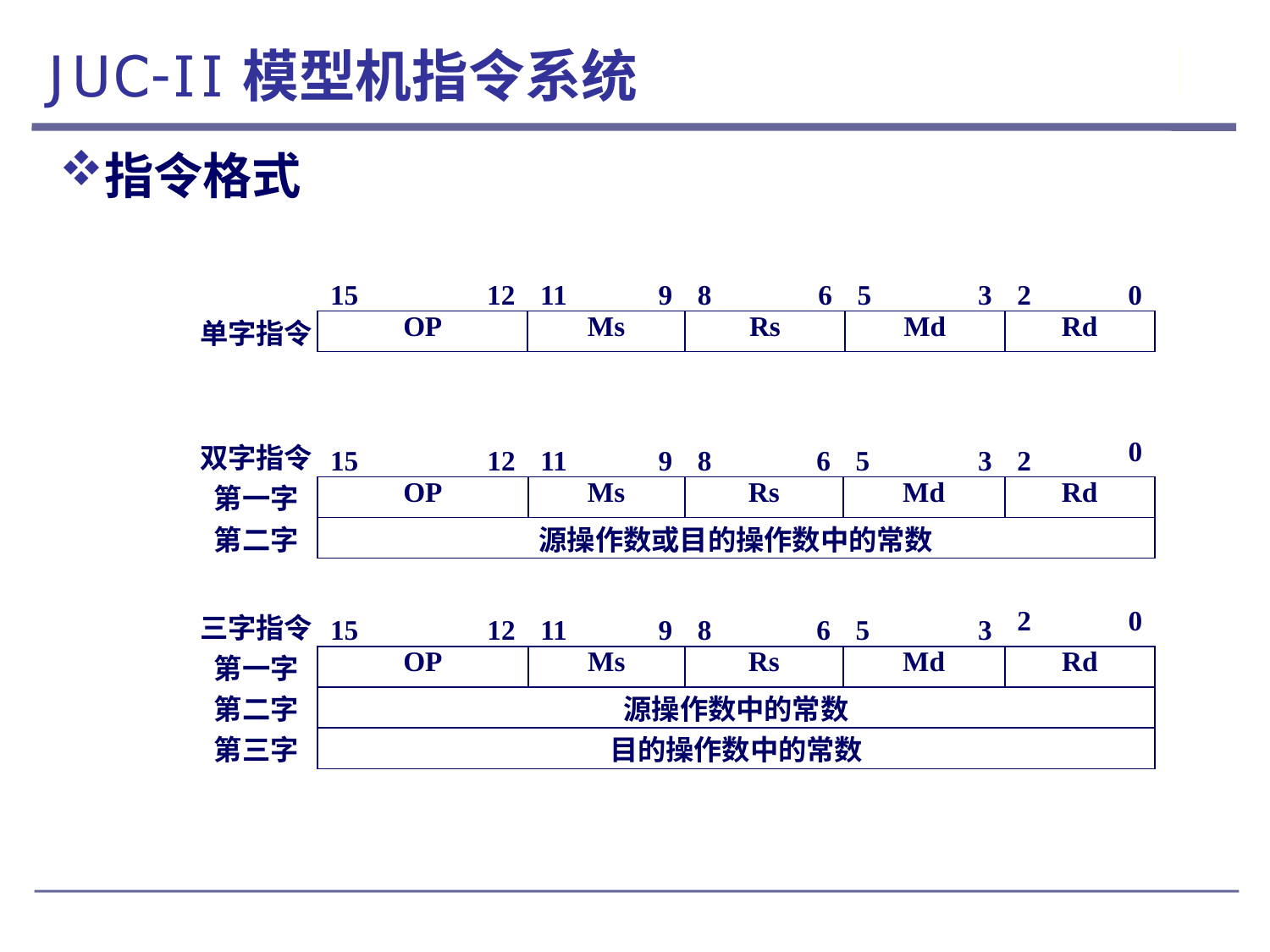

# JUC-II模型机指令系统

指令格式
|  | 15 | 12 | 11 | 9 | 8 | 6 | 5 | 3 | 2 | 0 |
| --- | --- | --- | --- | --- | --- | --- | --- | --- | --- | --- |
| 单字指令 | OP |  | Ms |  | Rs |  | Md |  | Rd |  |
| 双字指令 | 15 | 12 | 11 | 9 | 8 | 6 | 5 | 3 | 2 | 0 |
| --- | --- | --- | --- | --- | --- | --- | --- | --- | --- | --- |
| 第一字 | OP |  | Ms |  | Rs |  | Md |  | Rd |  |
| 第二字 | 源操作数或目的操作数中的常数 |  |  |  |  |  |  |  |  |  |
| 三字指令 | 15 | 12 | 11 | 9 | 8 | 6 | 5 | 3 | 2 | 0 |
| --- | --- | --- | --- | --- | --- | --- | --- | --- | --- | --- |
| 第一字 | OP |  | Ms |  | Rs |  | Md |  | Rd |  |
| 第二字 | 源操作数中的常数 |  |  |  |  |  |  |  |  |  |
| 第三字 | 目的操作数中的常数 |  |  |  |  |  |  |  |  |  |
3